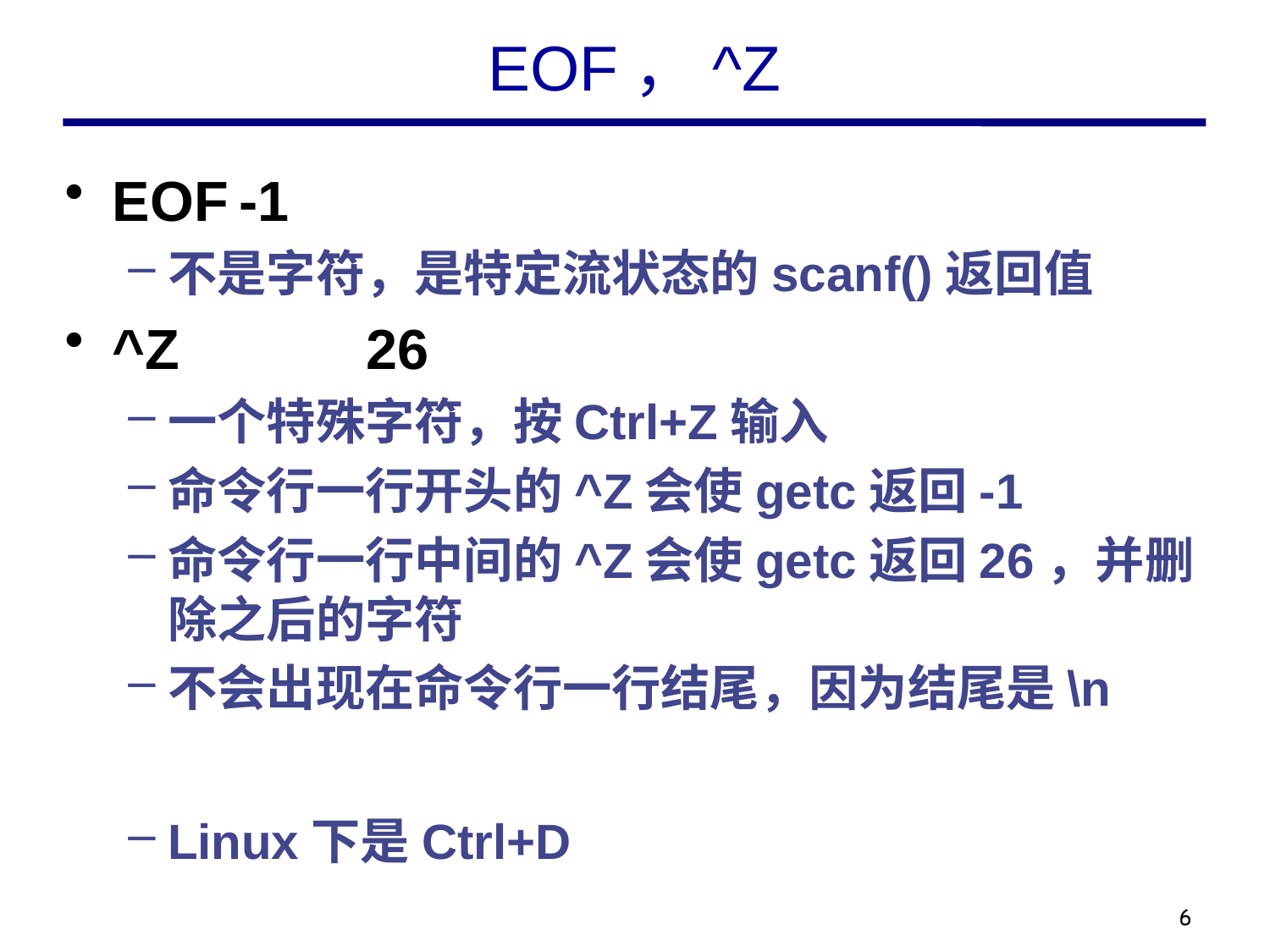

# EOF，^Z
EOF	-1
不是字符，是特定流状态的scanf()返回值
^Z		26
一个特殊字符，按Ctrl+Z输入
命令行一行开头的^Z会使getc返回-1
命令行一行中间的^Z会使getc返回26，并删除之后的字符
不会出现在命令行一行结尾，因为结尾是\n

Linux下是Ctrl+D